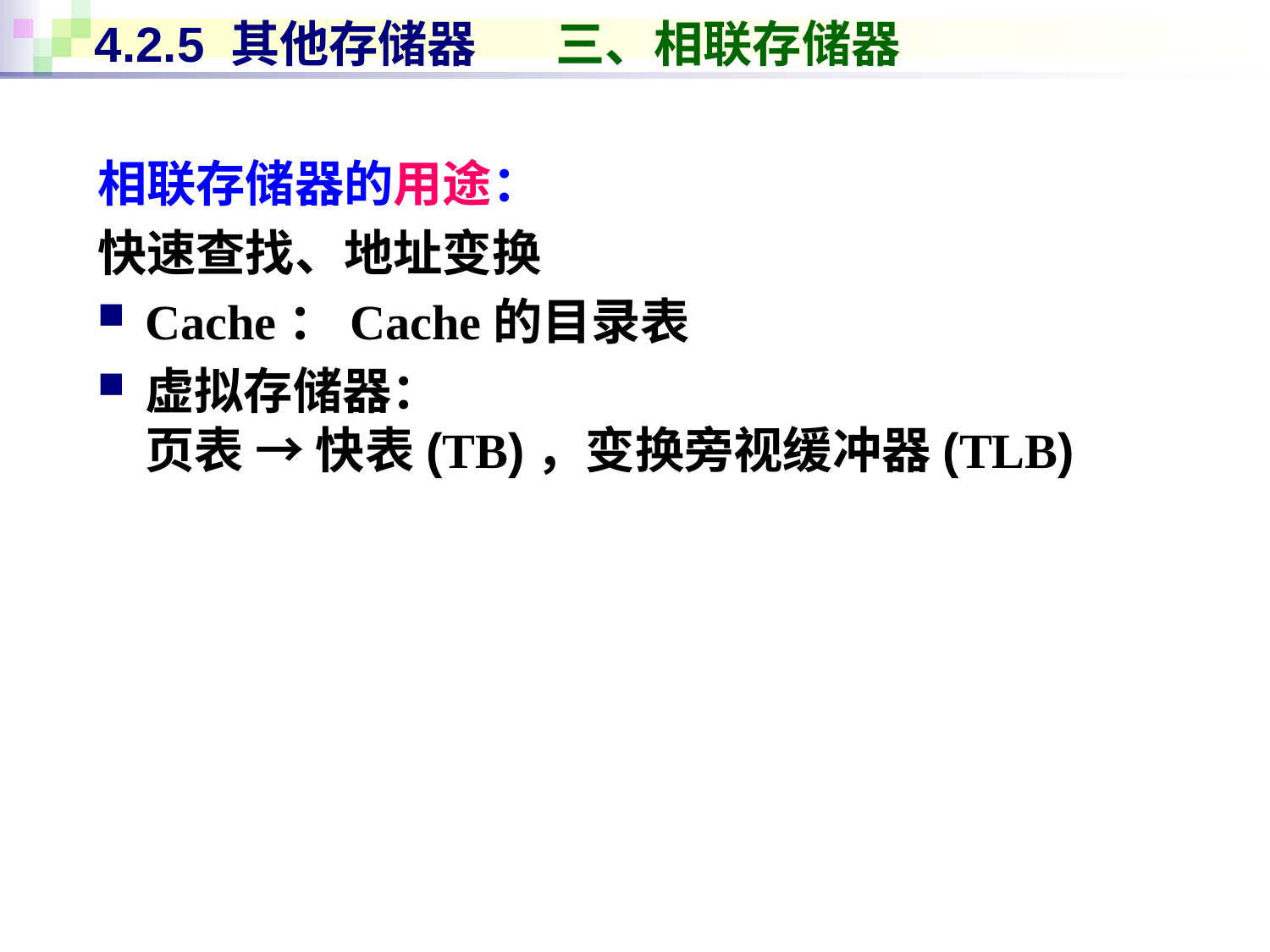

# 4.2.5 其他存储器       三、相联存储器
相联存储器的用途：
快速查找、地址变换
Cache：Cache的目录表
虚拟存储器：
页表 → 快表(TB)，变换旁视缓冲器(TLB)
83